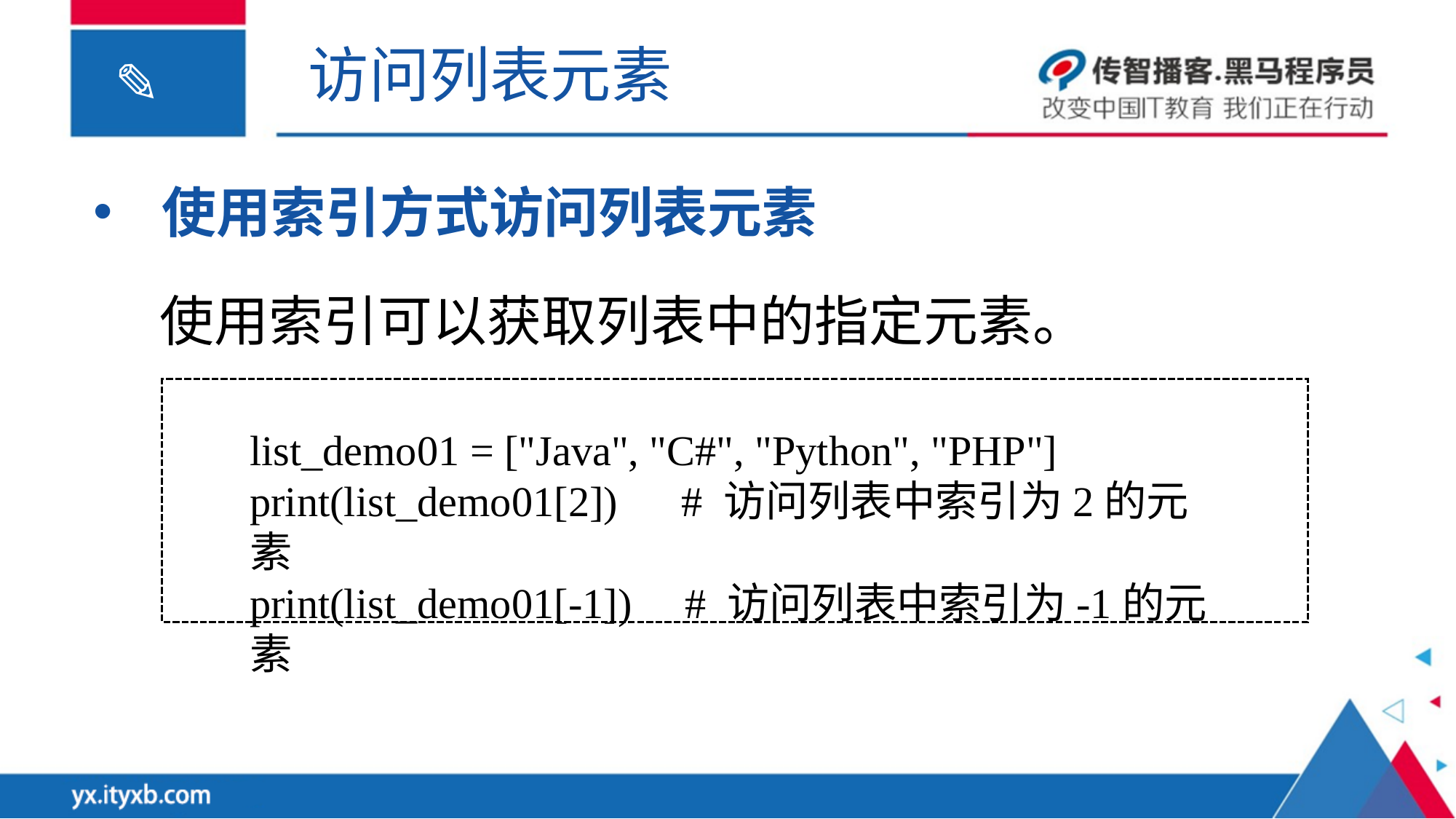

访问列表元素
使用索引方式访问列表元素
使用索引可以获取列表中的指定元素。

list_demo01 = ["Java", "C#", "Python", "PHP"]
print(list_demo01[2])      # 访问列表中索引为2的元素
print(list_demo01[-1])     # 访问列表中索引为-1的元素